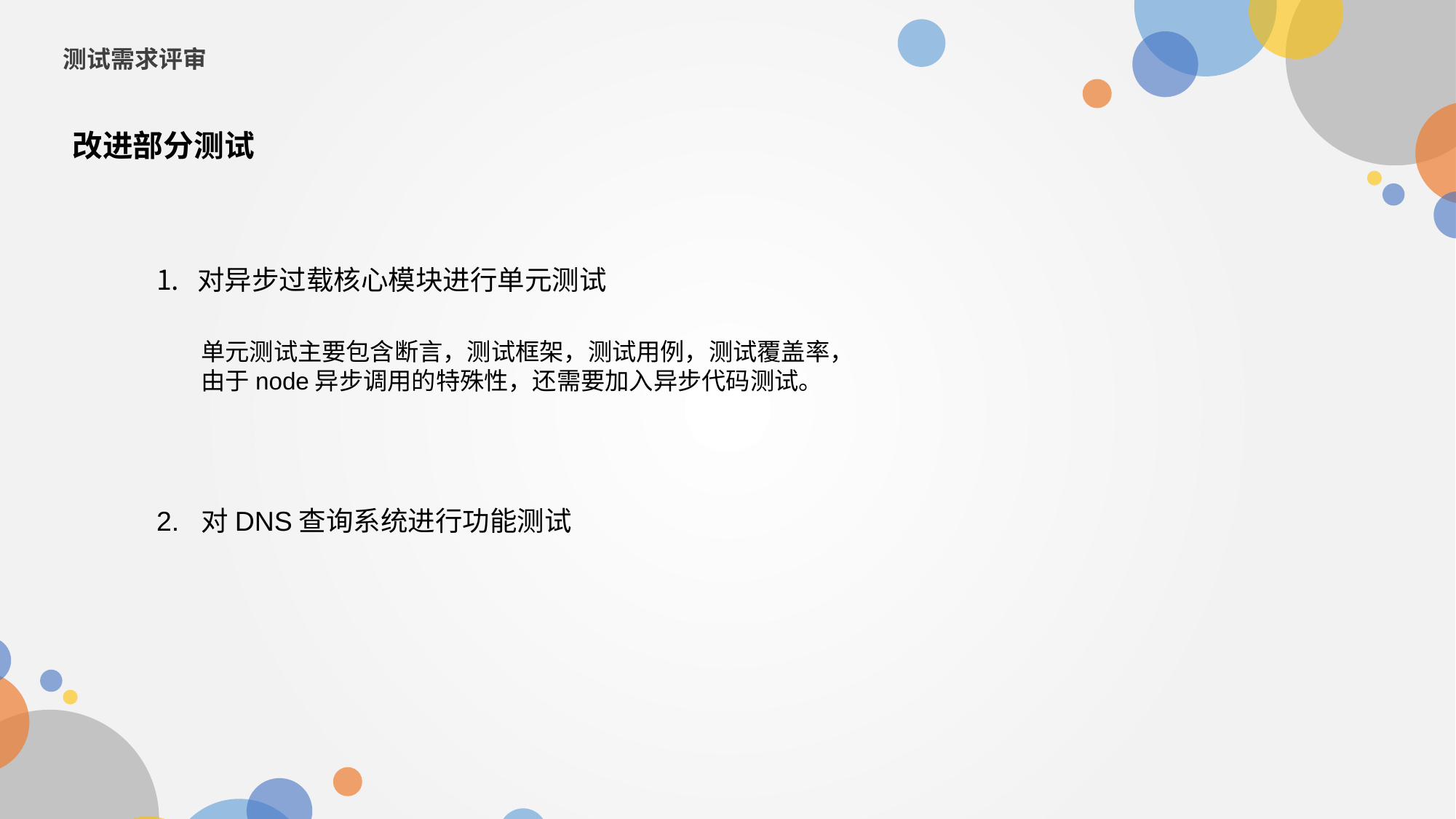

测试需求评审
改进部分测试
对异步过载核心模块进行单元测试
单元测试主要包含断言，测试框架，测试用例，测试覆盖率，由于node异步调用的特殊性，还需要加入异步代码测试。
2.  对DNS查询系统进行功能测试